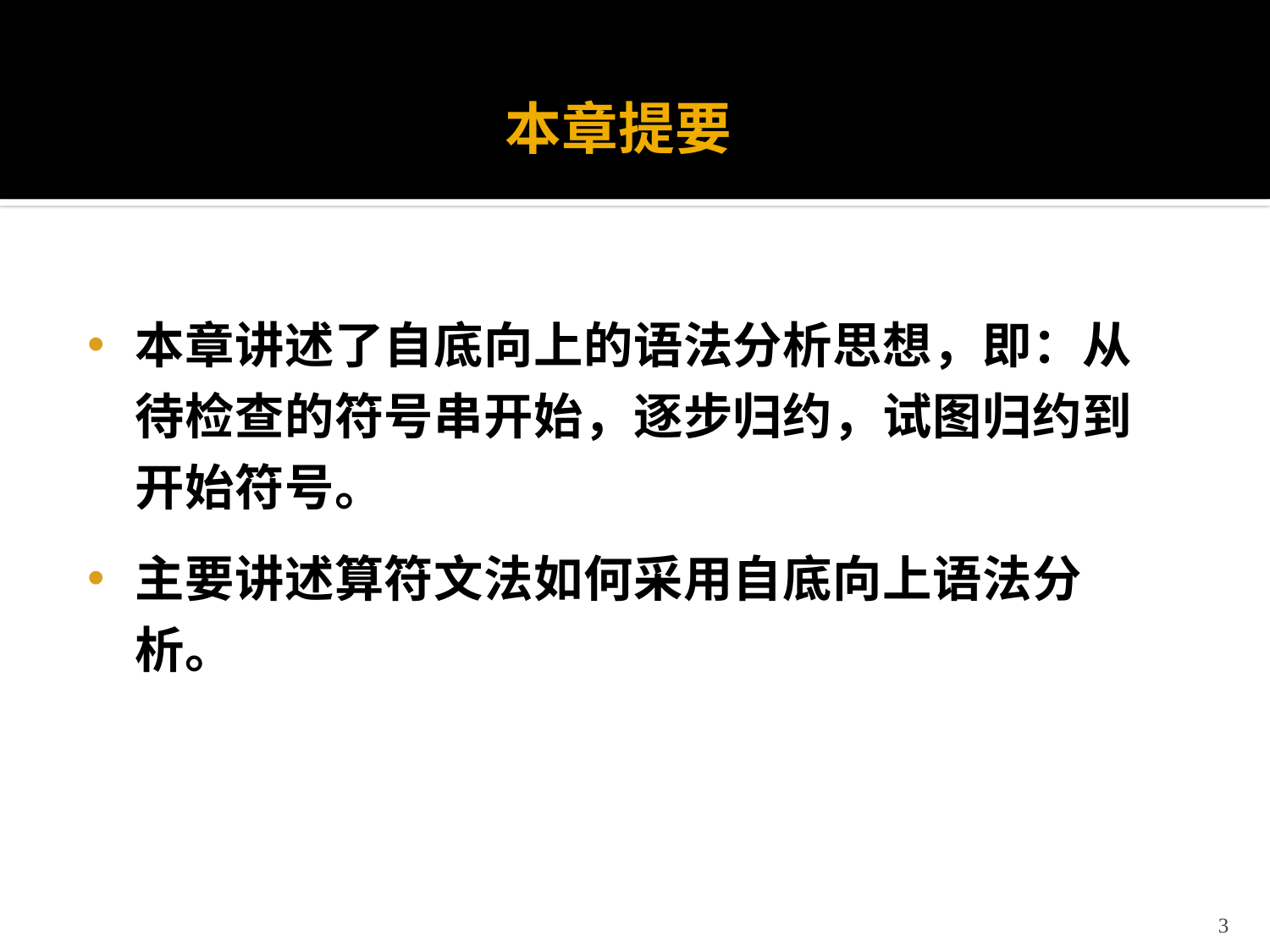

# 本章提要
本章讲述了自底向上的语法分析思想，即：从待检查的符号串开始，逐步归约，试图归约到开始符号。
主要讲述算符文法如何采用自底向上语法分析。
3